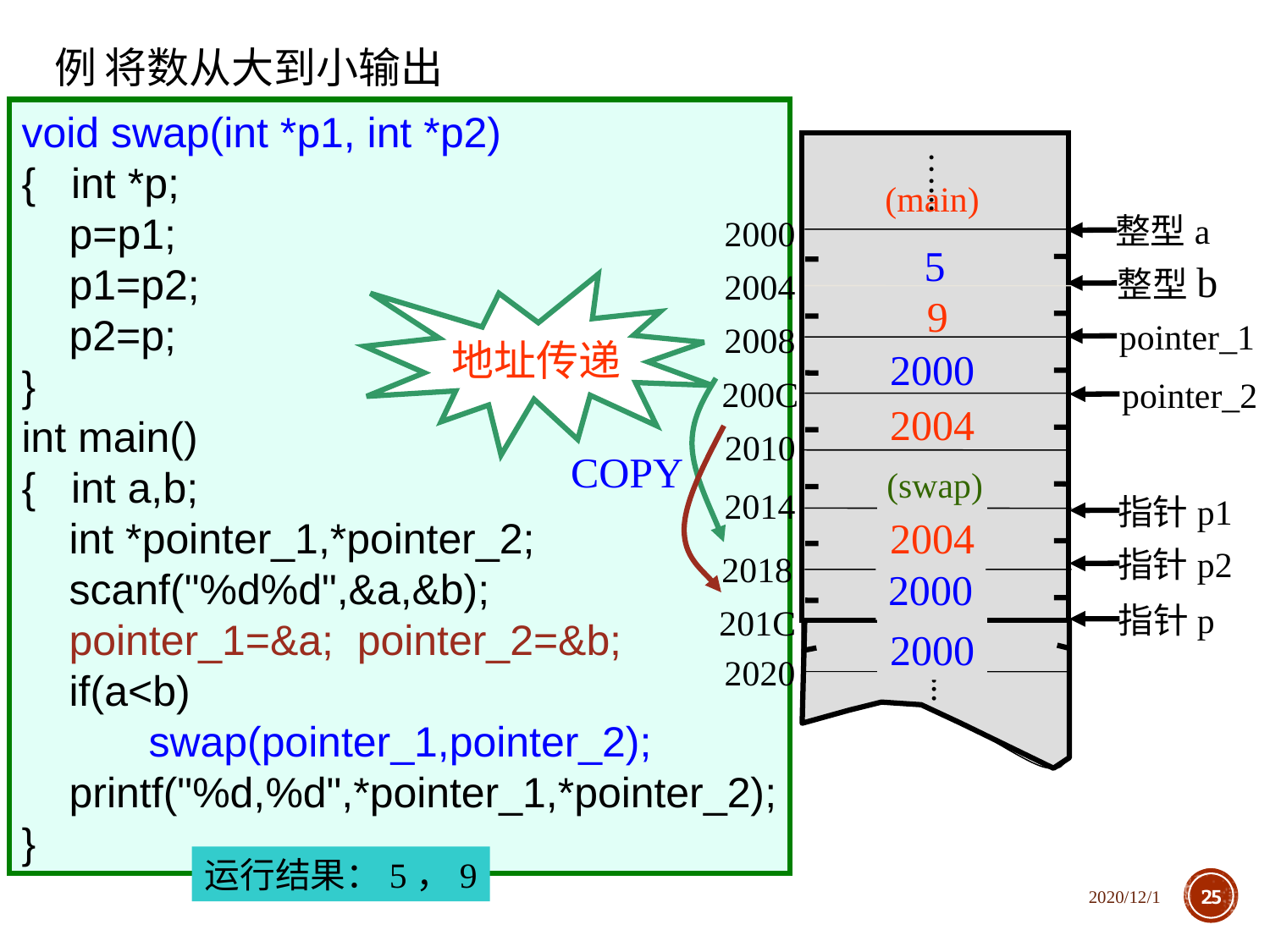

例 将数从大到小输出
void swap(int *p1, int *p2)
{   int *p;
    p=p1;
    p1=p2;
    p2=p;
}
int main()
{   int a,b;
    int *pointer_1,*pointer_2;
    scanf("%d%d",&a,&b);
    pointer_1=&a;  pointer_2=&b;
    if(a<b)
	swap(pointer_1,pointer_2);
    printf("%d,%d",*pointer_1,*pointer_2);
}

…...
2000

2004

2008

200C

2010

2014

2018

201C

2020

...
(main)
整型a

  整型b

pointer_1

pointer_2

5
9
地址传递
2000

2000
2004

2004
COPY
(swap)
指针p1

指针p2

指针p

****
2004
2000
2000
运行结果：5，9
2020/12/1
25